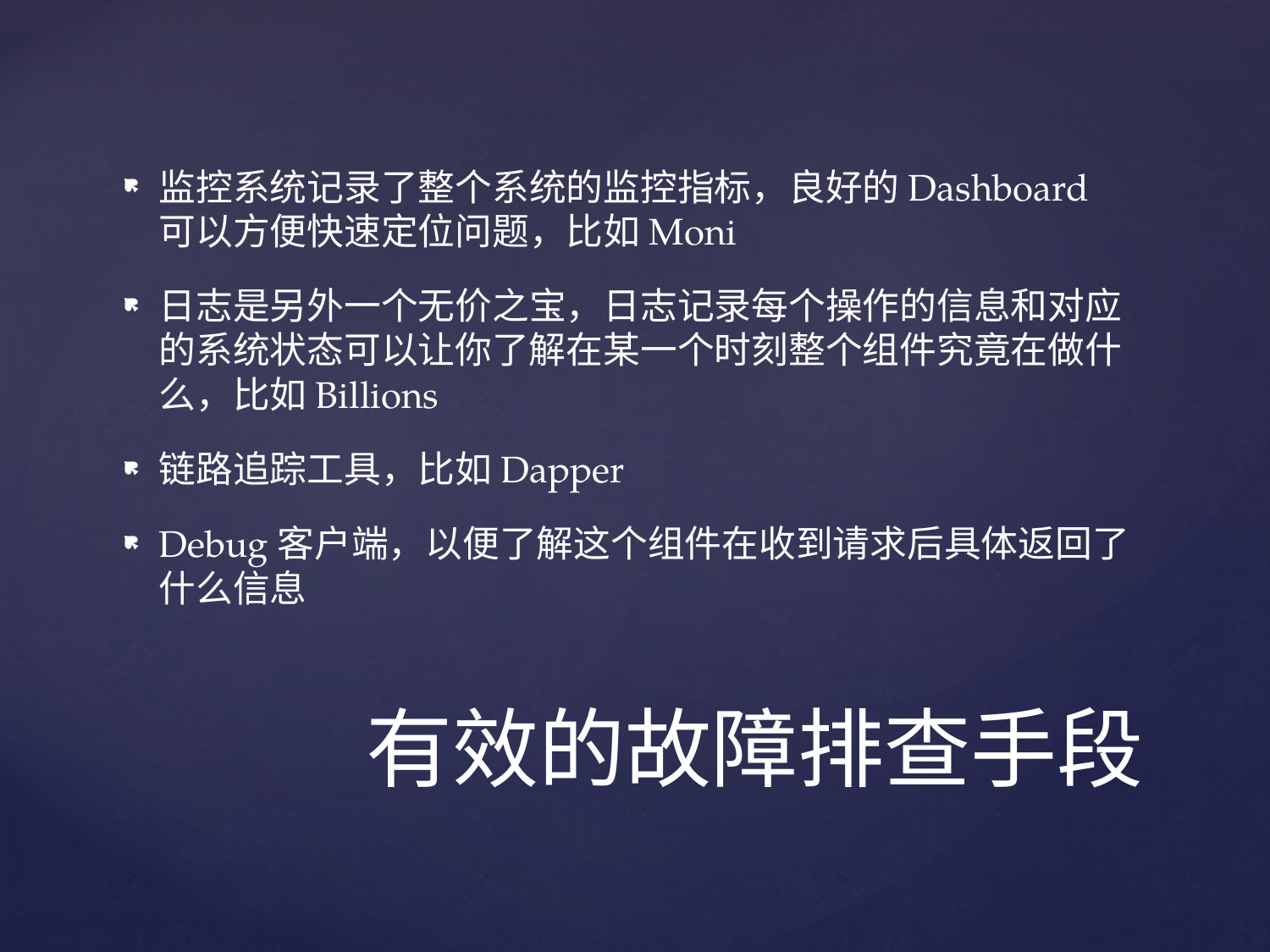

监控系统记录了整个系统的监控指标，良好的Dashboard可以方便快速定位问题，比如Moni
日志是另外一个无价之宝，日志记录每个操作的信息和对应的系统状态可以让你了解在某一个时刻整个组件究竟在做什么，比如Billions
链路追踪工具，比如Dapper
Debug客户端，以便了解这个组件在收到请求后具体返回了什么信息
# 有效的故障排查手段